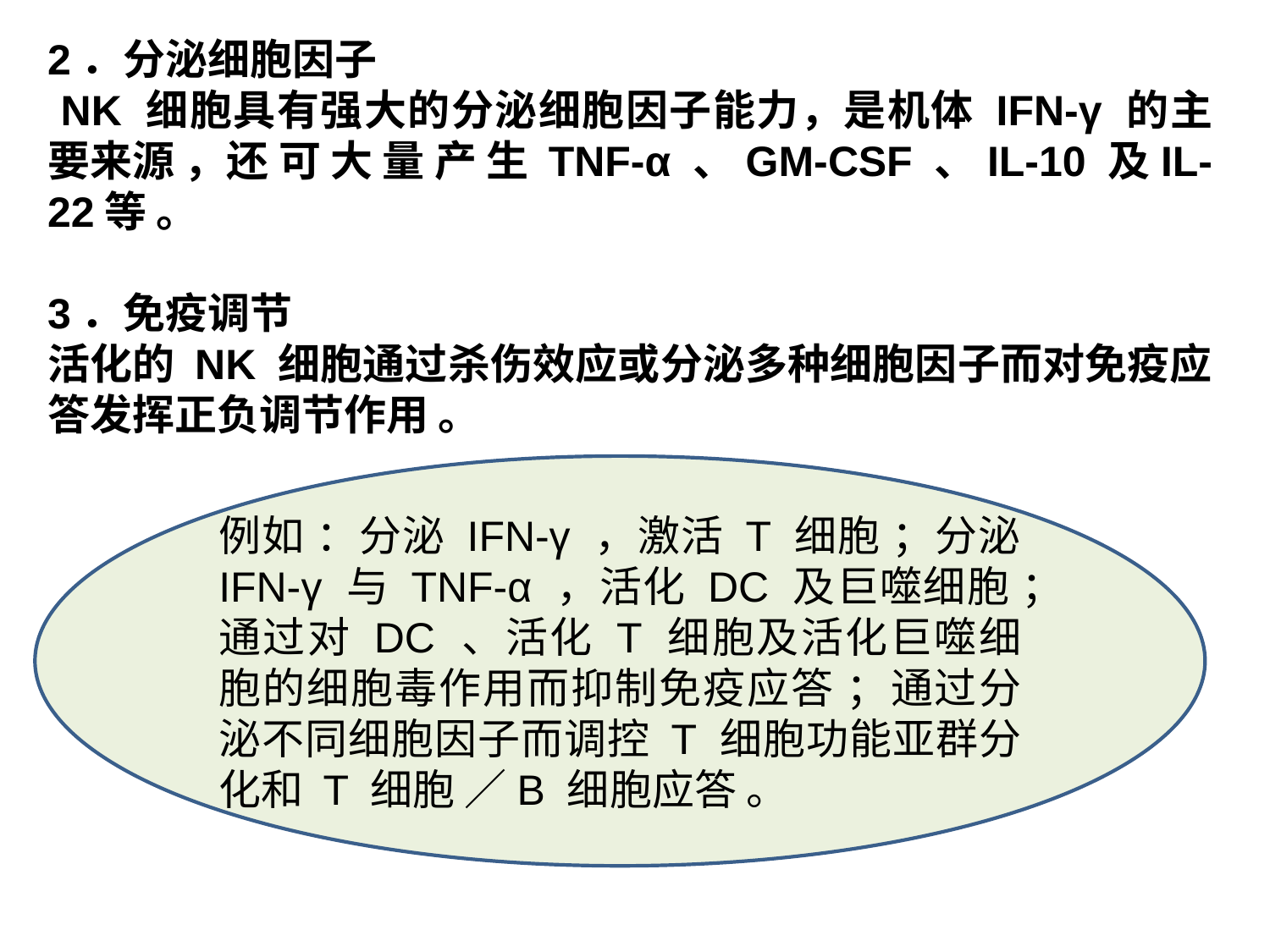

2．分泌细胞因子
 NK 细胞具有强大的分泌细胞因子能力，是机体 IFN‐γ 的主要来源 ，还 可 大 量 产 生 TNF‐α 、GM‐CSF 、IL‐10 及IL‐22等 。

3．免疫调节
活化的 NK 细胞通过杀伤效应或分泌多种细胞因子而对免疫应答发挥正负调节作用 。

例如 ：分泌 IFN‐γ ，激活 T 细胞 ；分泌 IFN‐γ 与 TNF‐α ，活化 DC 及巨噬细胞 ；通过对 DC 、活化 T 细胞及活化巨噬细胞的细胞毒作用而抑制免疫应答 ；通过分泌不同细胞因子而调控 T 细胞功能亚群分化和 T 细胞 ／B 细胞应答 。